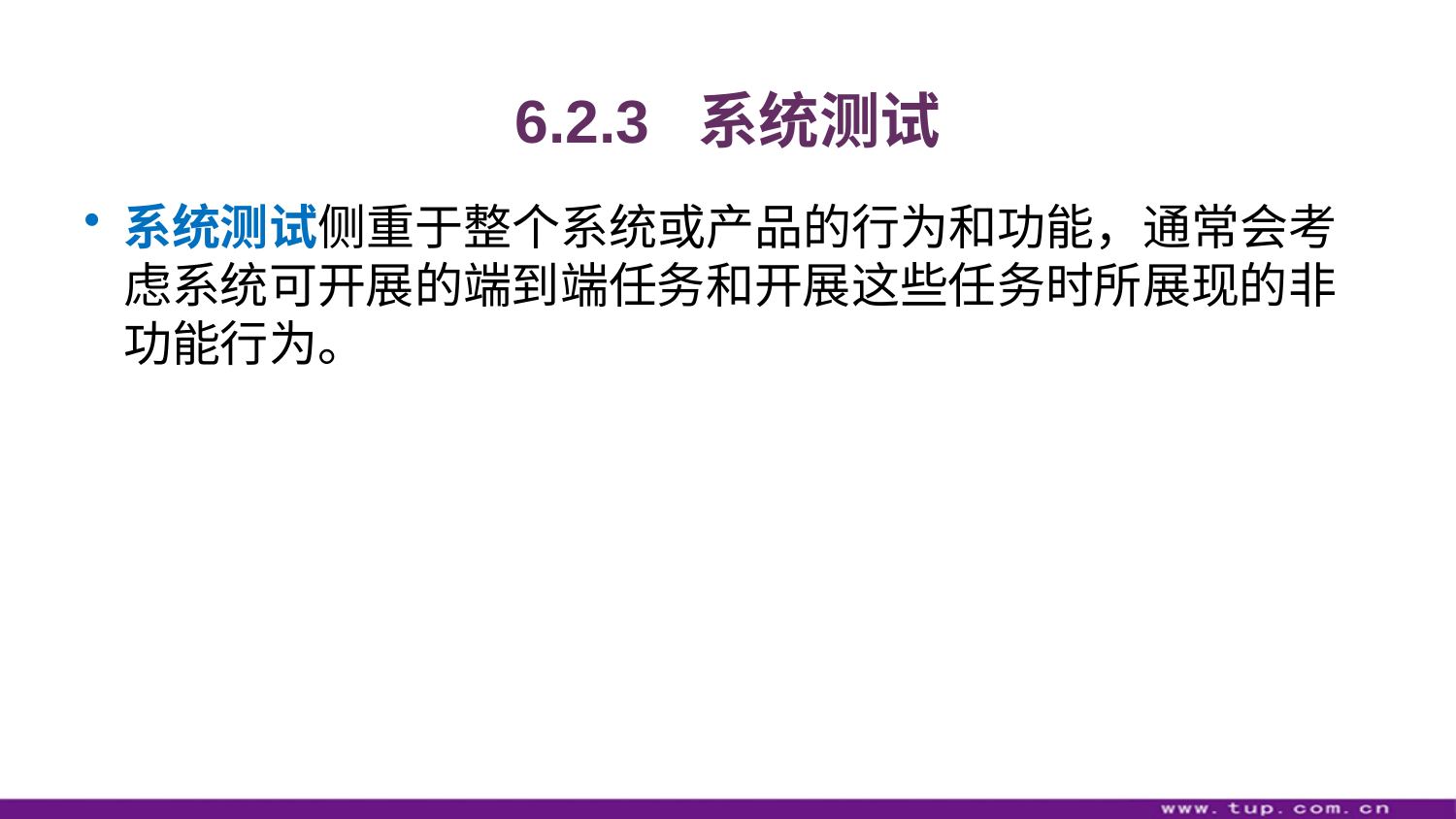

# 6.2.3  系统测试
系统测试侧重于整个系统或产品的行为和功能，通常会考虑系统可开展的端到端任务和开展这些任务时所展现的非功能行为。